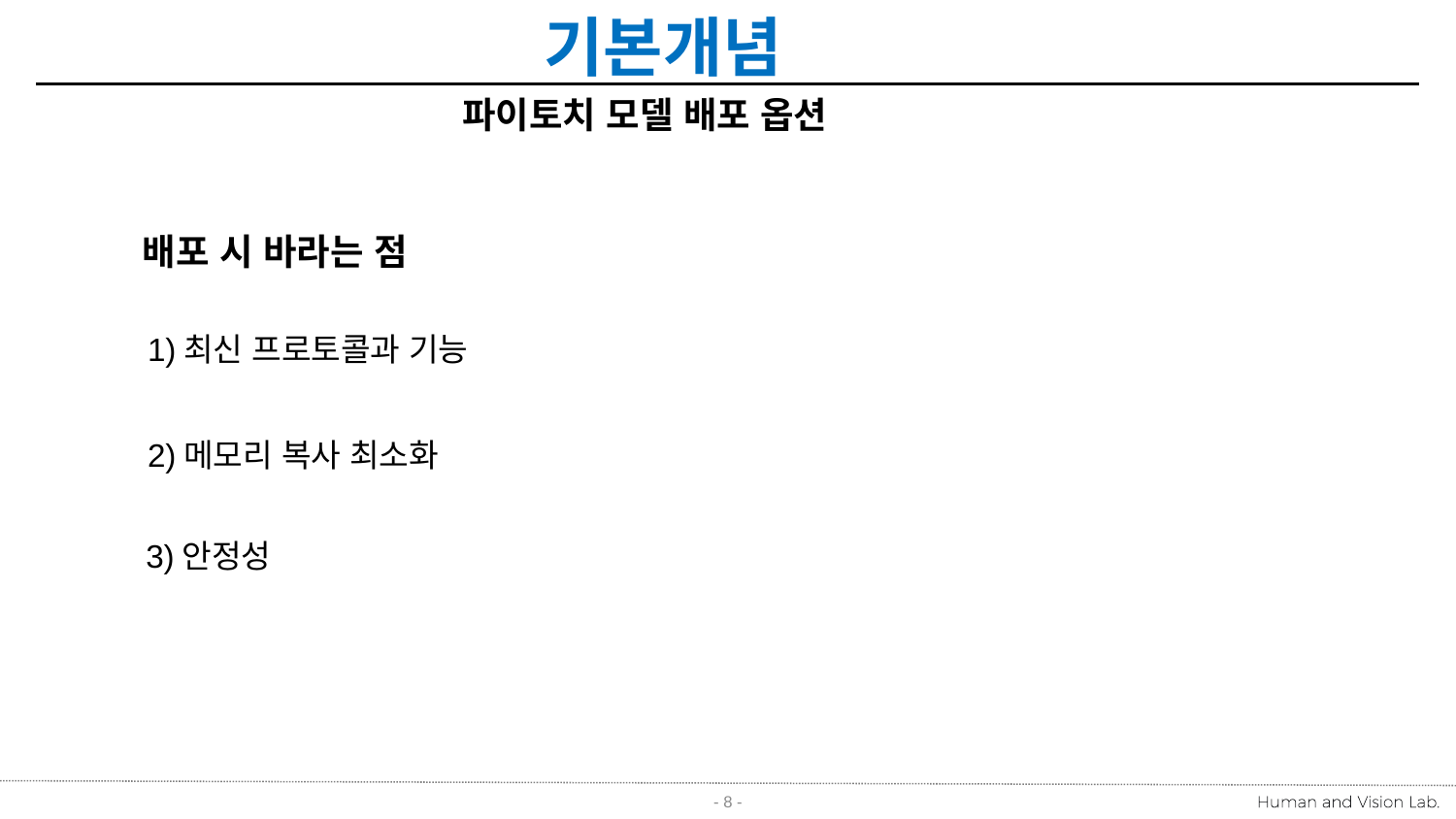

기본개념
파이토치 모델 배포 옵션
배포 시 바라는 점
1)최신 프로토콜과 기능
2)메모리 복사 최소화
3)안정성
- 8 -